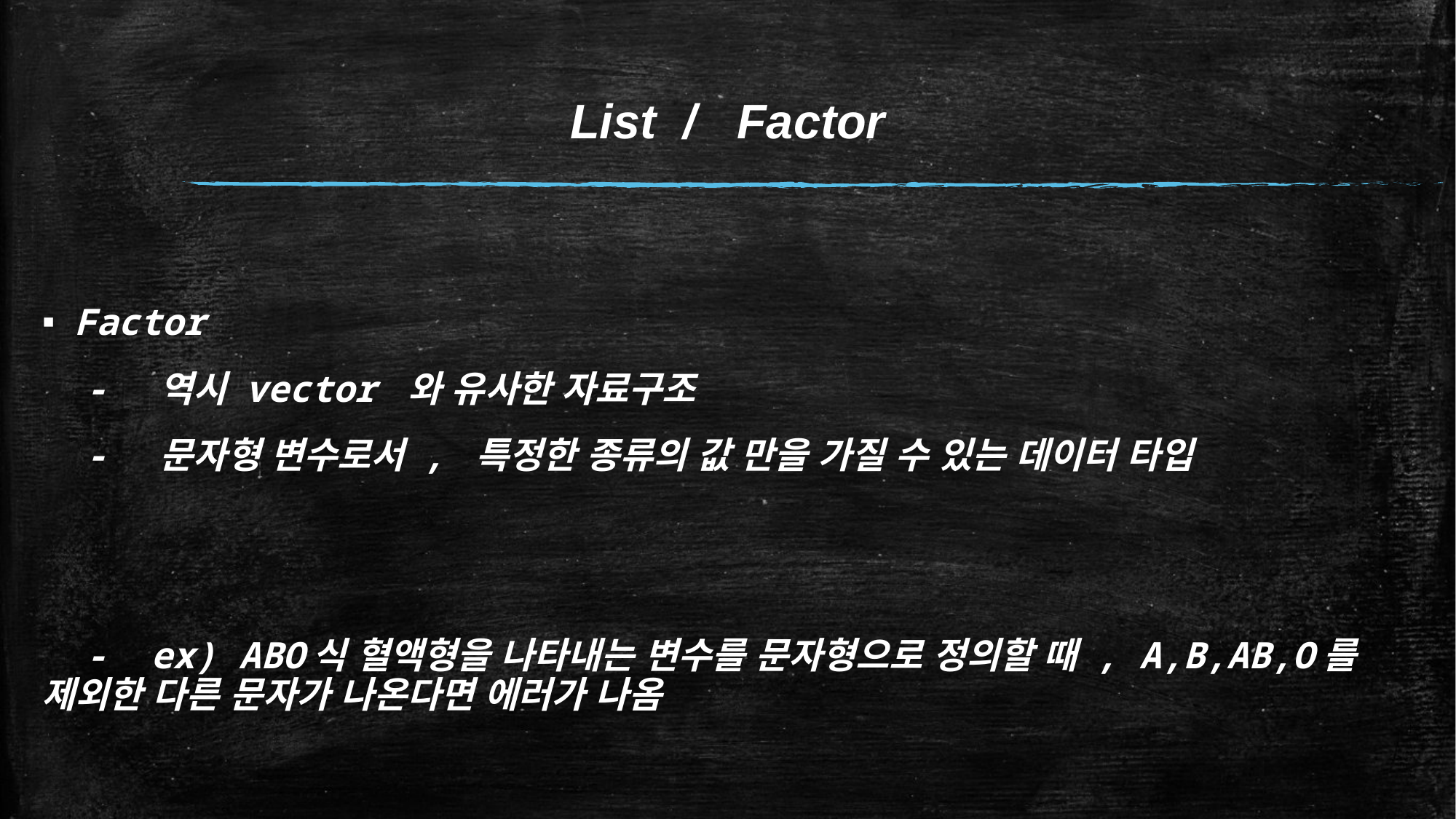

# List  /   Factor

Factor
  -  역시 vector 와 유사한 자료구조
  -  문자형 변수로서 , 특정한 종류의 값 만을 가질 수 있는 데이터 타입

  -  ex) ABO식 혈액형을 나타내는 변수를 문자형으로 정의할 때 , A,B,AB,O를 제외한 다른 문자가 나온다면 에러가 나옴